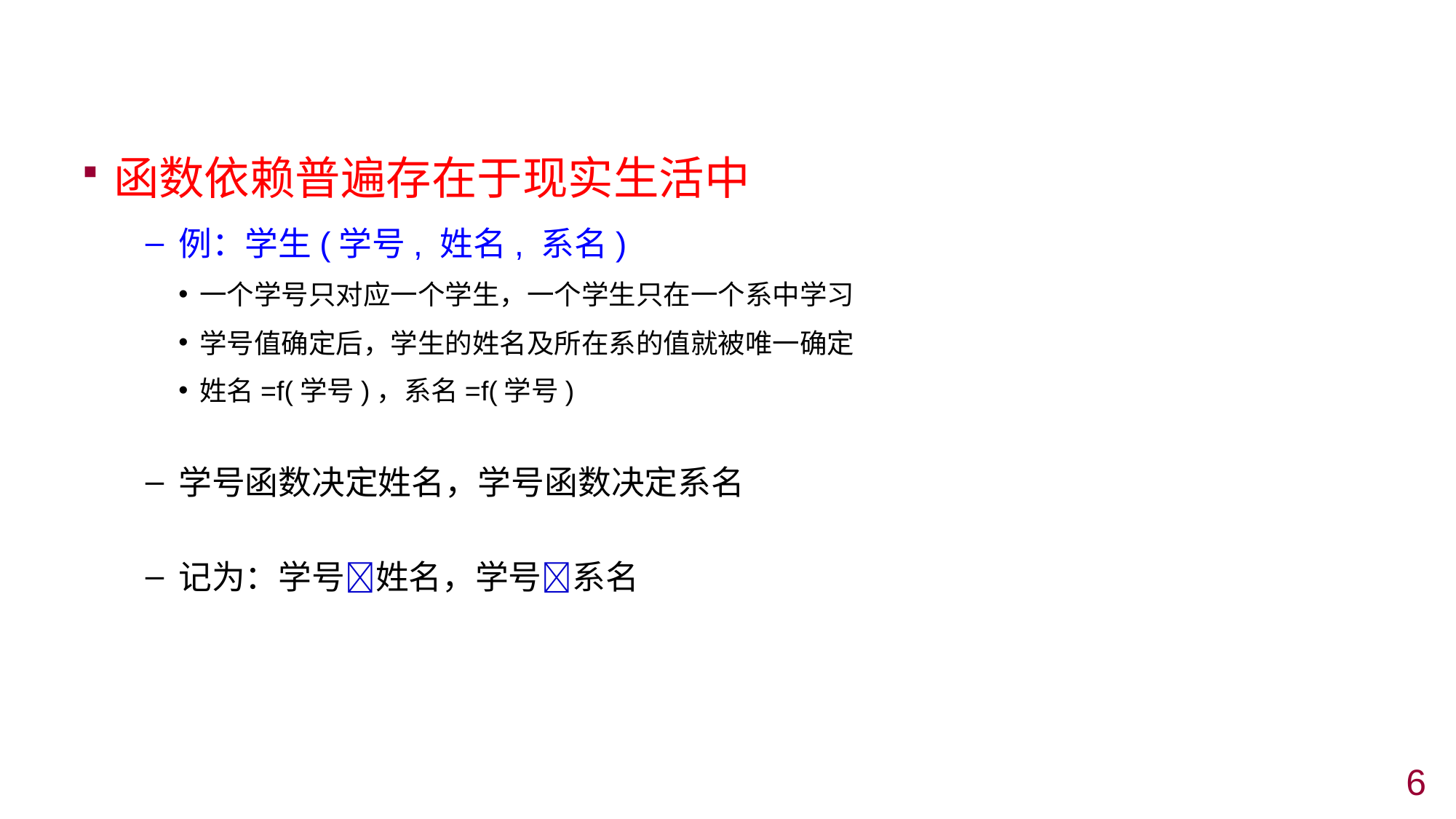

#
函数依赖普遍存在于现实生活中
例：学生(学号, 姓名, 系名)
一个学号只对应一个学生，一个学生只在一个系中学习
学号值确定后，学生的姓名及所在系的值就被唯一确定
姓名=f(学号)，系名=f(学号)

学号函数决定姓名，学号函数决定系名

记为：学号→姓名，学号→系名
6